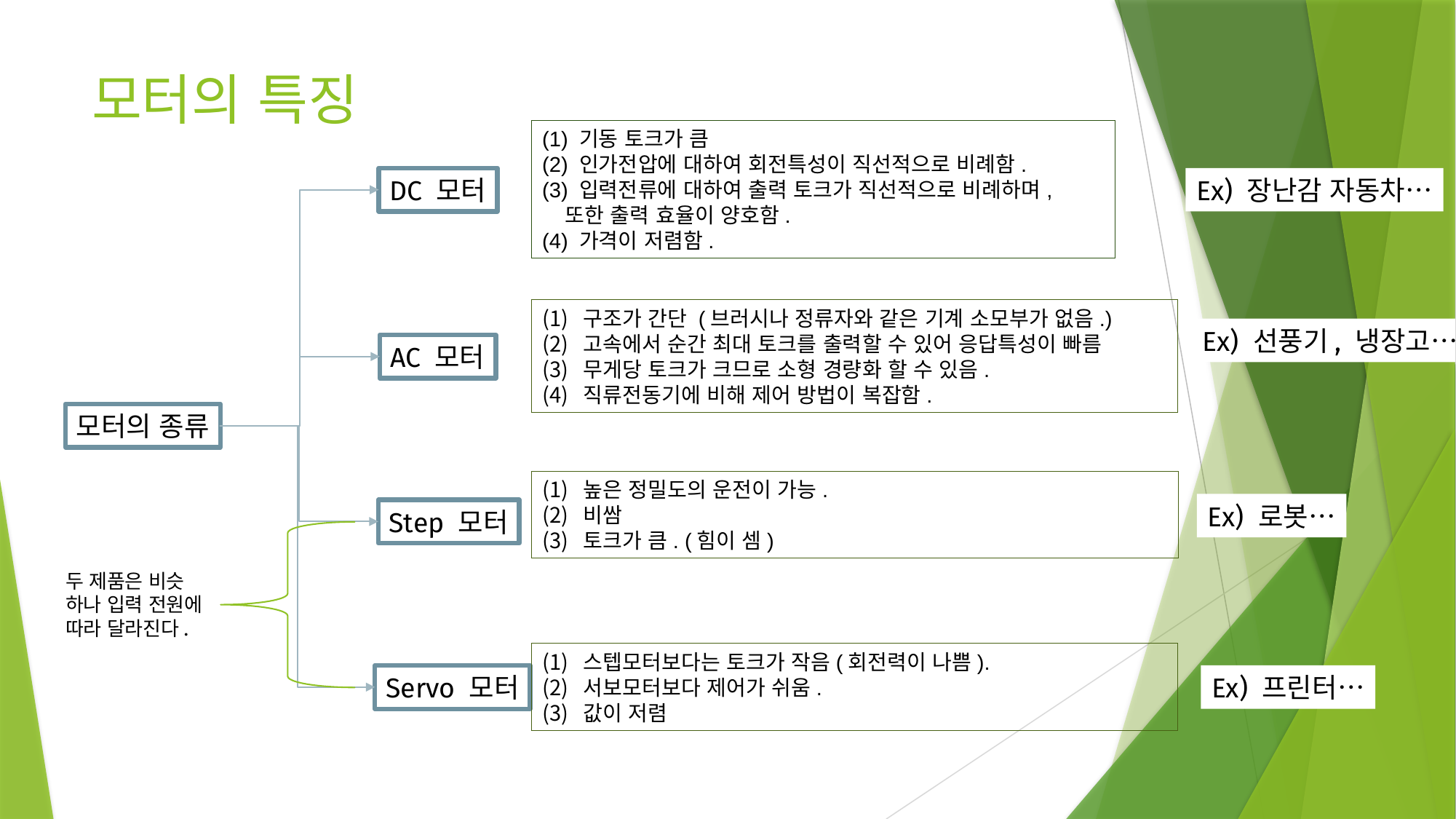

# 모터의 특징
(1) 기동 토크가 큼
(2) 인가전압에 대하여 회전특성이 직선적으로 비례함.
(3) 입력전류에 대하여 출력 토크가 직선적으로 비례하며,
   또한 출력 효율이 양호함.
(4) 가격이 저렴함.
DC 모터
Ex) 장난감 자동차…
구조가 간단 (브러시나 정류자와 같은 기계 소모부가 없음.)
고속에서 순간 최대 토크를 출력할 수 있어 응답특성이 빠름
무게당 토크가 크므로 소형 경량화 할 수 있음.
직류전동기에 비해 제어 방법이 복잡함.
Ex) 선풍기, 냉장고…
AC 모터
모터의 종류
높은 정밀도의 운전이 가능.
비쌈
토크가 큼. (힘이 셈)
Ex) 로봇…
Step 모터

두 제품은 비슷
하나 입력 전원에
따라 달라진다.
스텝모터보다는 토크가 작음(회전력이 나쁨).
서보모터보다 제어가 쉬움.
값이 저렴
Servo 모터
Ex) 프린터…